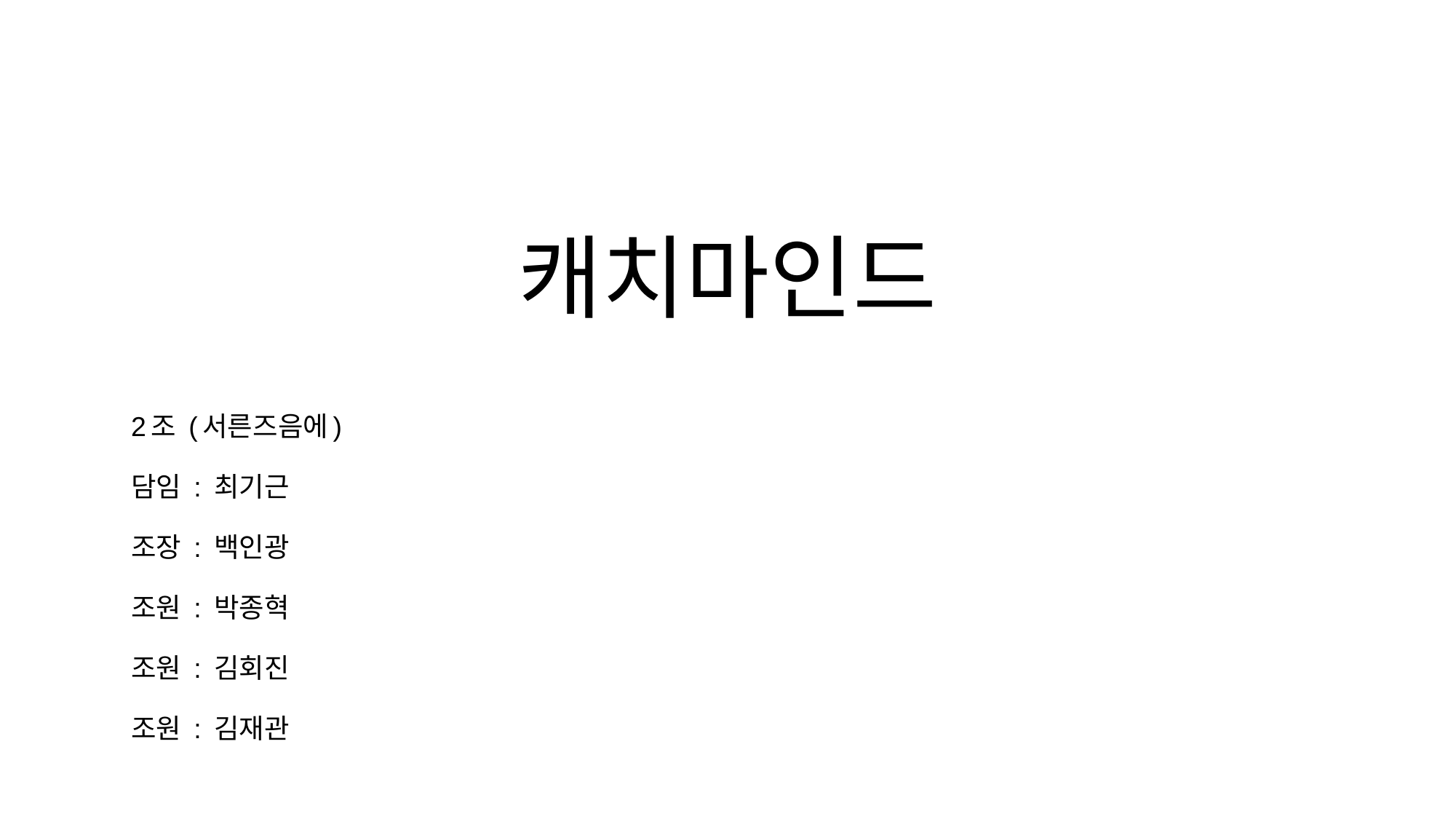

# 캐치마인드
2조 (서른즈음에)
담임 : 최기근
조장 : 백인광
조원 : 박종혁
조원 : 김회진
조원 : 김재관